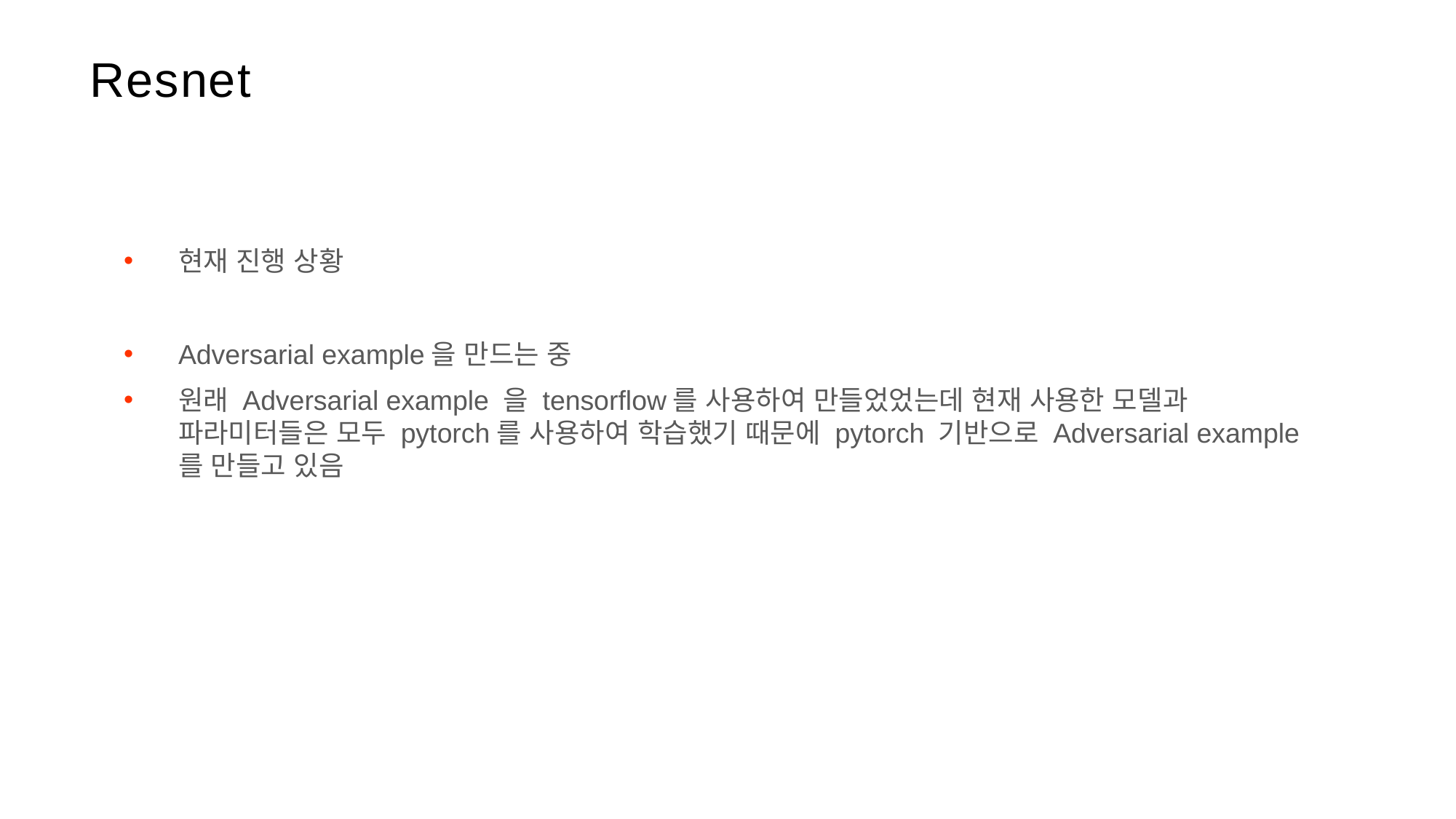

Resnet
현재 진행 상황

Adversarial example을 만드는 중
원래 Adversarial example 을 tensorflow를 사용하여 만들었었는데 현재 사용한 모델과 파라미터들은 모두 pytorch를 사용하여 학습했기 때문에 pytorch 기반으로 Adversarial example를 만들고 있음